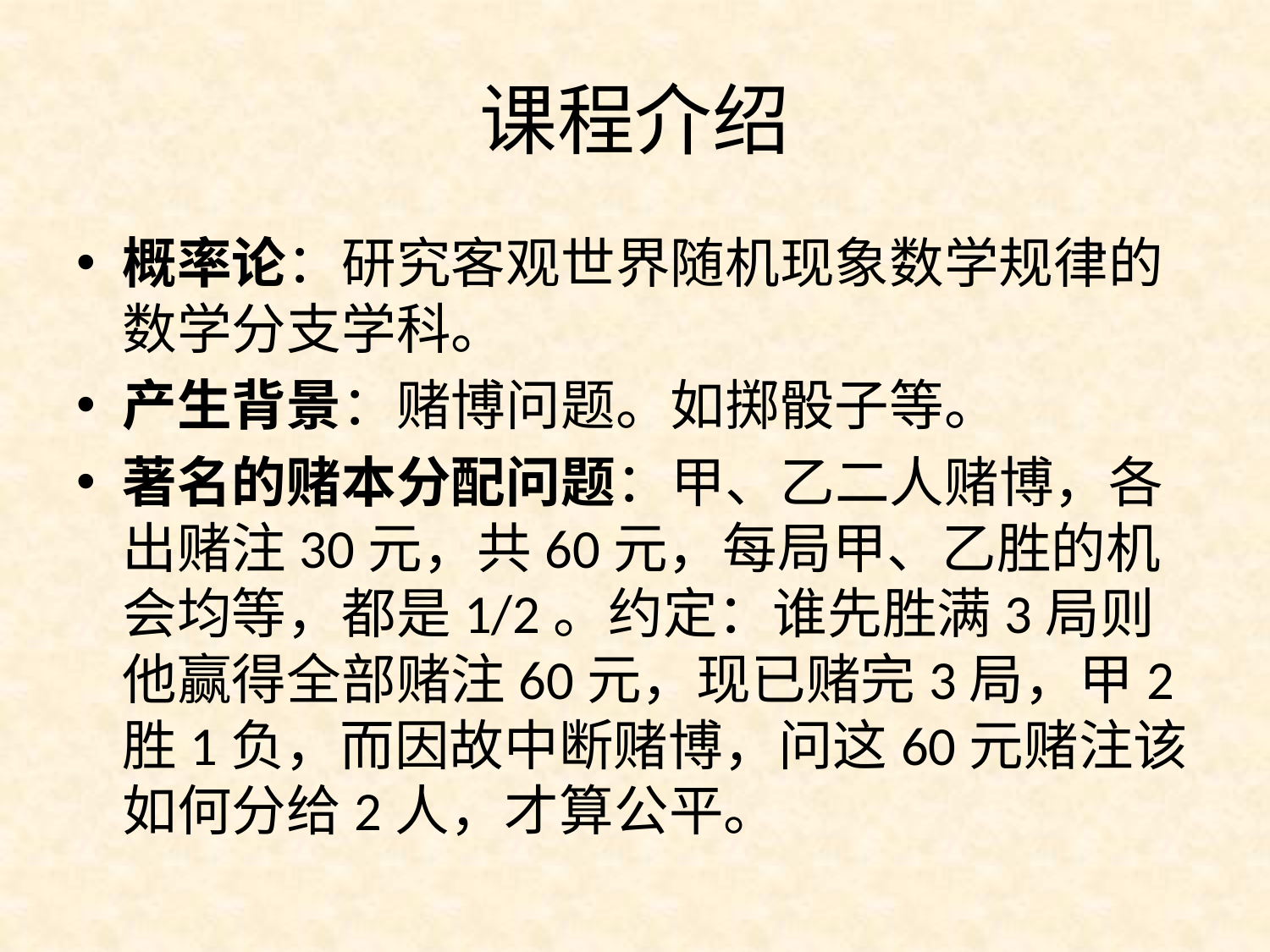

# 课程介绍
概率论：研究客观世界随机现象数学规律的数学分支学科。
产生背景：赌博问题。如掷骰子等。
著名的赌本分配问题：甲、乙二人赌博，各出赌注30元，共60元，每局甲、乙胜的机会均等，都是1/2。约定：谁先胜满3局则他赢得全部赌注60元，现已赌完3局，甲2胜1负，而因故中断赌博，问这60元赌注该如何分给2人，才算公平。